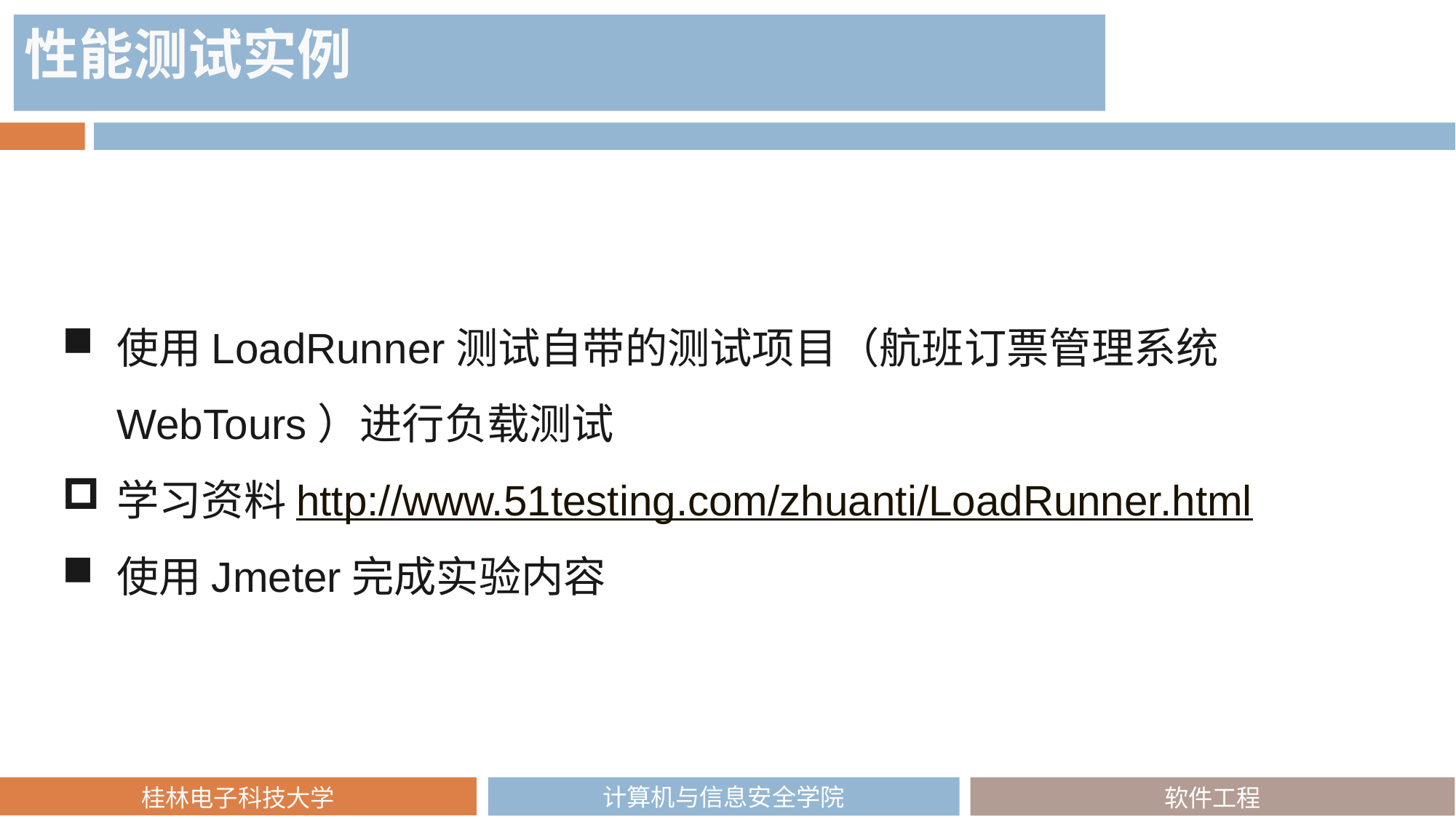

性能测试实例
使用LoadRunner测试自带的测试项目（航班订票管理系统WebTours）进行负载测试
学习资料http://www.51testing.com/zhuanti/LoadRunner.html
使用Jmeter完成实验内容